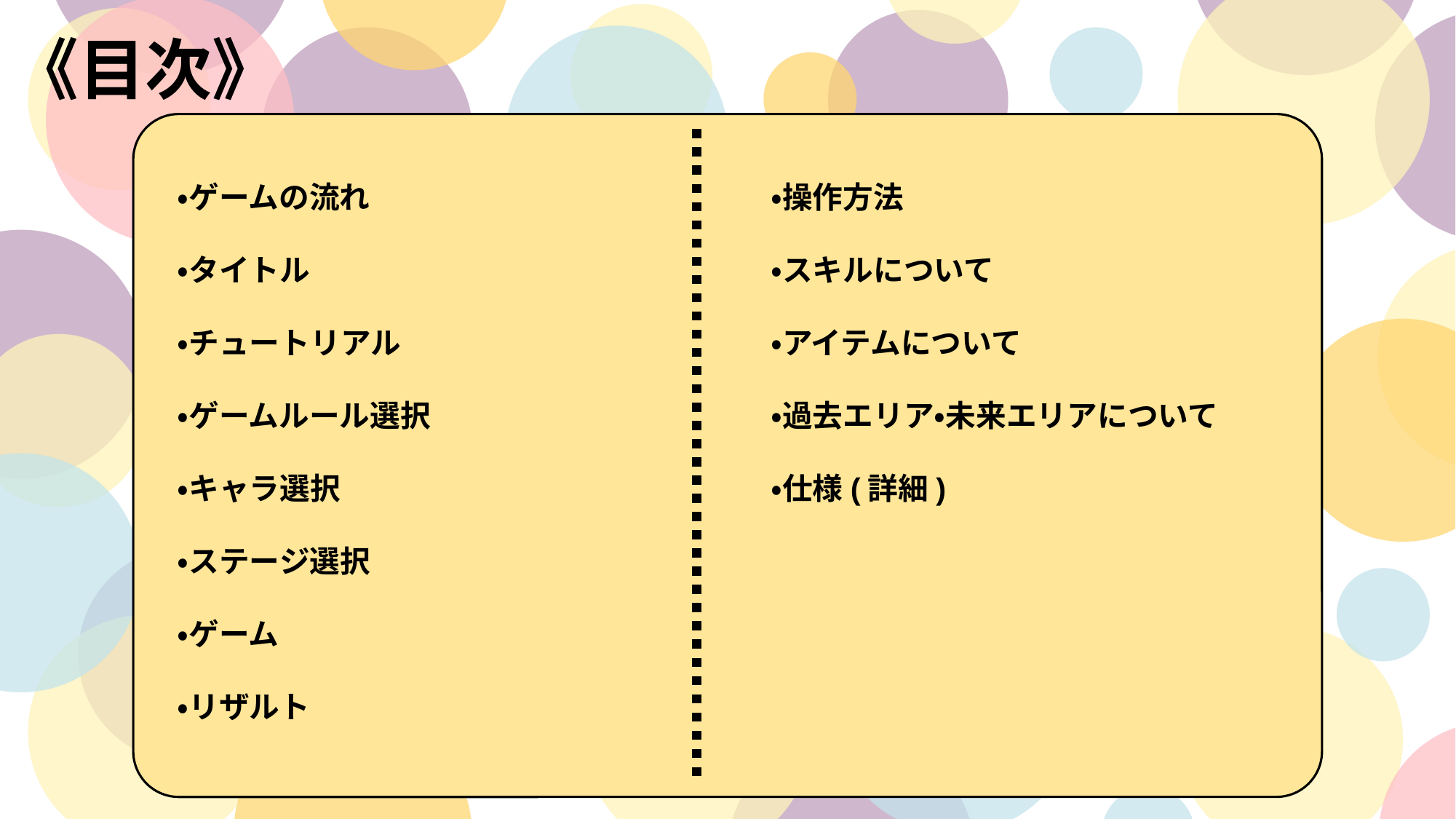

《目次》

・操作方法

・スキルについて

・アイテムについて

・過去エリア・未来エリアについて

・仕様(詳細)
・ゲームの流れ

・タイトル

・チュートリアル

・ゲームルール選択

・キャラ選択

・ステージ選択

・ゲーム

・リザルト